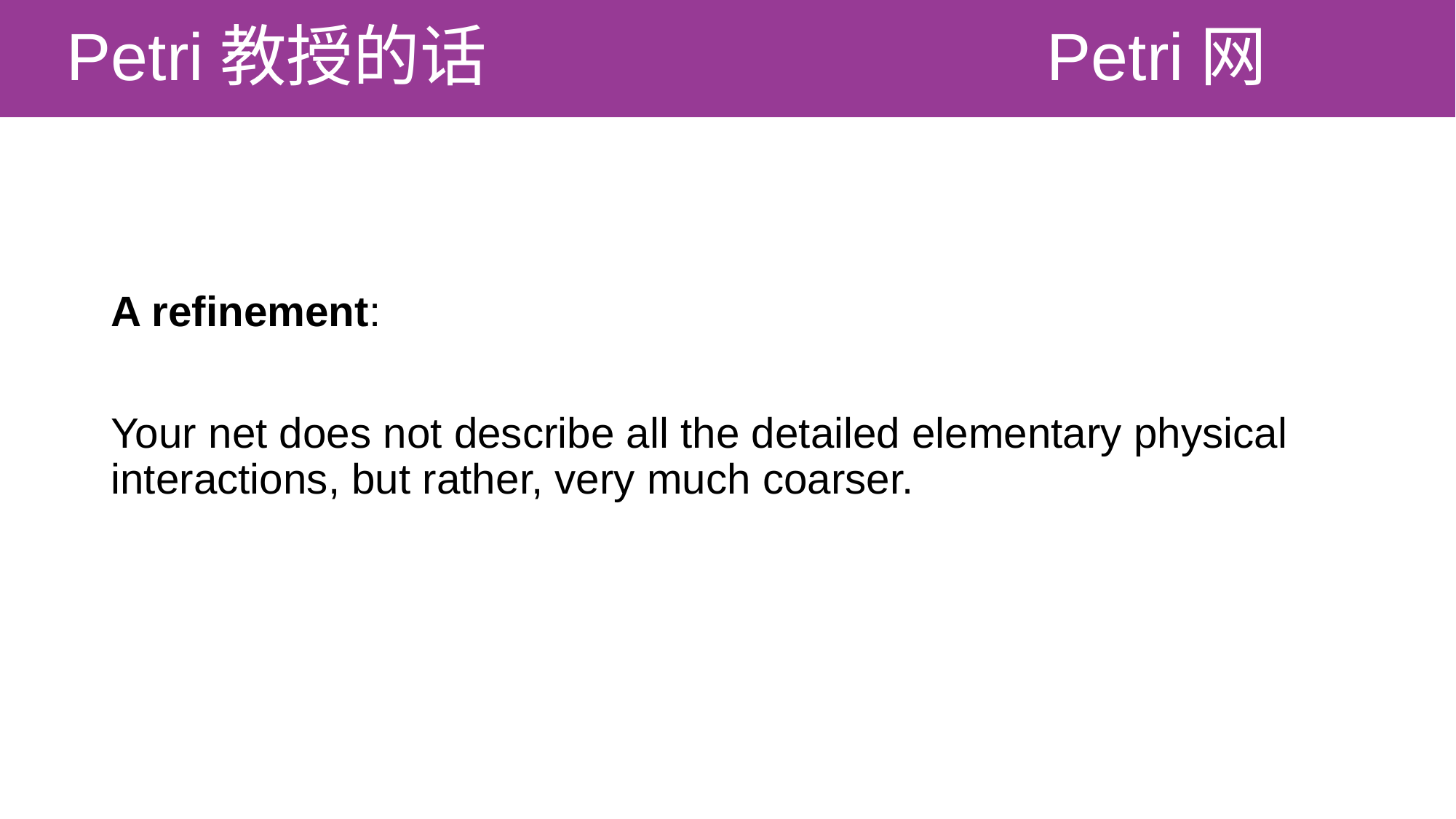

Petri教授的话
# Petri网

A refinement:

Your net does not describe all the detailed elementary physical interactions, but rather, very much coarser.